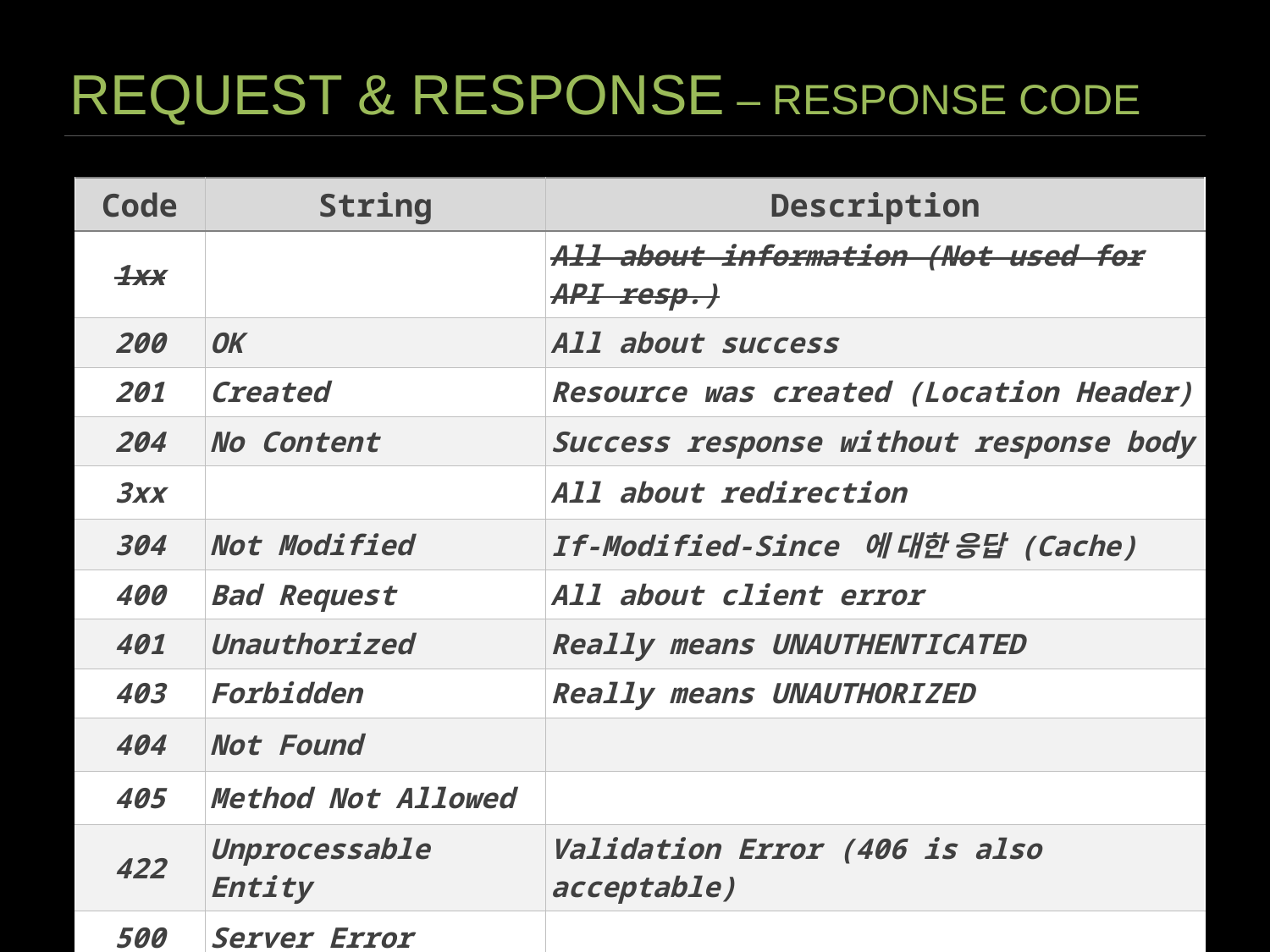

# REQUEST & RESPONSE – RESPONSE CODE
| Code | String | Description |
| --- | --- | --- |
| 1xx |  | All about information (Not used for API resp.) |
| 200 | OK | All about success |
| 201 | Created | Resource was created (Location Header) |
| 204 | No Content | Success response without response body |
| 3xx |  | All about redirection |
| 304 | Not Modified | If-Modified-Since 에 대한 응답 (Cache) |
| 400 | Bad Request | All about client error |
| 401 | Unauthorized | Really means UNAUTHENTICATED |
| 403 | Forbidden | Really means UNAUTHORIZED |
| 404 | Not Found |  |
| 405 | Method Not Allowed |  |
| 422 | Unprocessable Entity | Validation Error (406 is also acceptable) |
| 500 | Server Error |  |
30